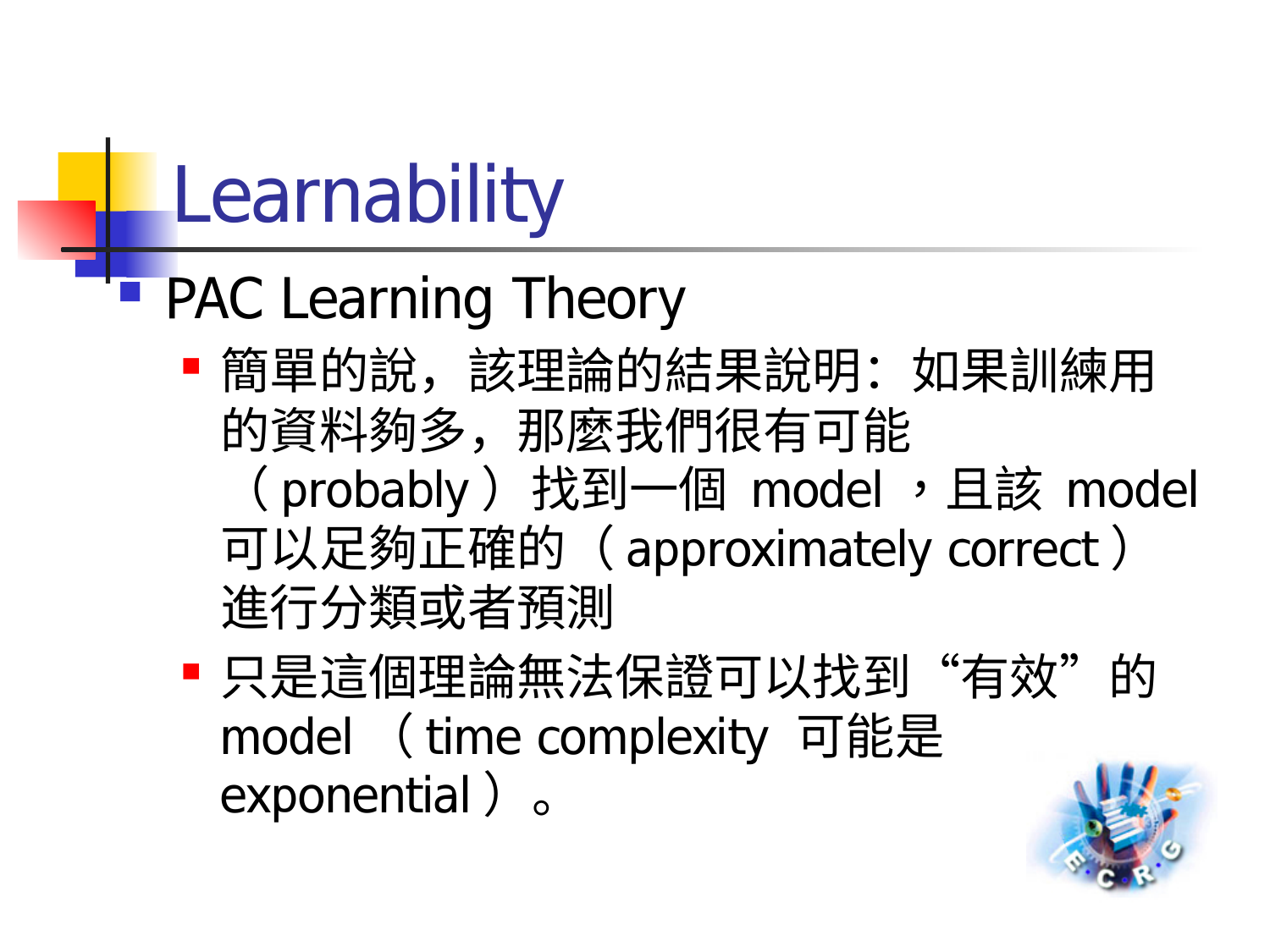

# Learnability
PAC Learning Theory
簡單的說，該理論的結果說明：如果訓練用的資料夠多，那麼我們很有可能（probably）找到一個 model，且該 model 可以足夠正確的（approximately correct）進行分類或者預測
只是這個理論無法保證可以找到“有效”的 model（time complexity 可能是 exponential）。